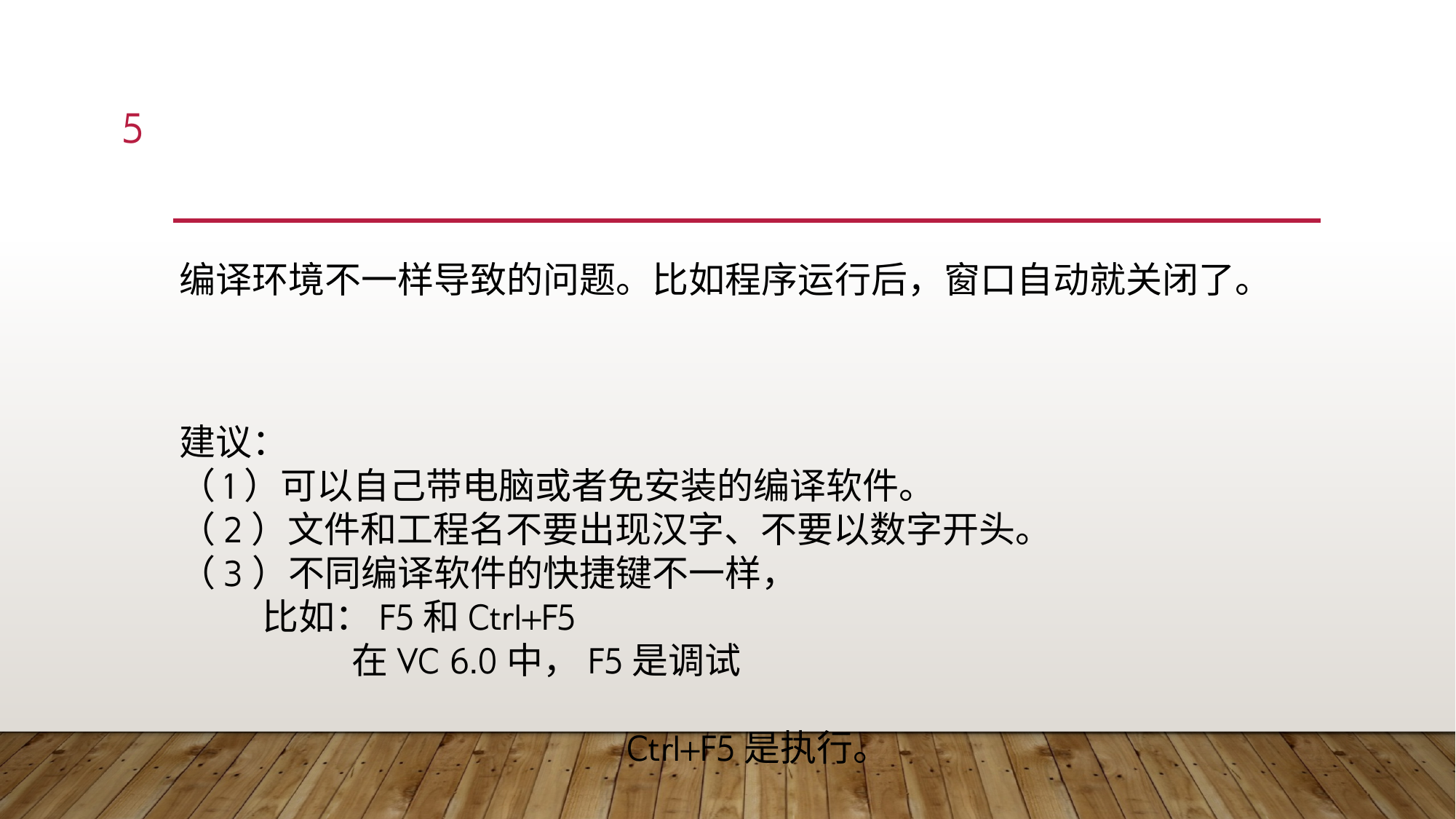

5
编译环境不一样导致的问题。比如程序运行后，窗口自动就关闭了。
建议：
（1）可以自己带电脑或者免安装的编译软件。
（2）文件和工程名不要出现汉字、不要以数字开头。
（3）不同编译软件的快捷键不一样，
         比如：F5和Ctrl+F5
                    在VC 6.0中，F5是调试
                                         Ctrl+F5是执行。